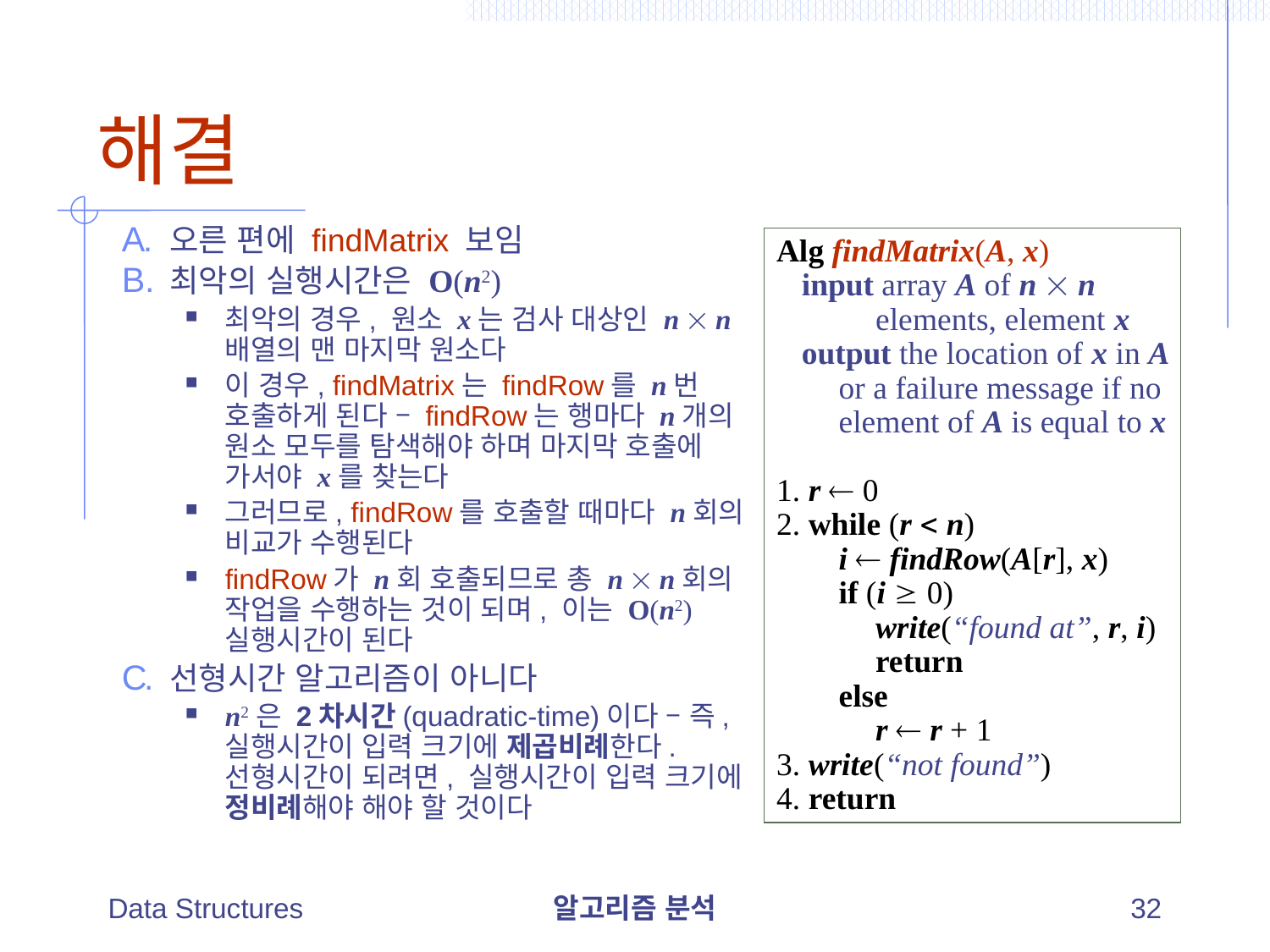

# 해결
오른 편에 findMatrix 보임
최악의 실행시간은 O(n2)
최악의 경우, 원소 x는 검사 대상인 n × n 배열의 맨 마지막 원소다
이 경우, findMatrix는 findRow를 n번 호출하게 된다 – findRow는 행마다 n개의 원소 모두를 탐색해야 하며 마지막 호출에 가서야 x를 찾는다
그러므로, findRow를 호출할 때마다 n회의 비교가 수행된다
findRow가 n회 호출되므로 총 n × n회의 작업을 수행하는 것이 되며, 이는 O(n2) 실행시간이 된다
선형시간 알고리즘이 아니다
n2은 2차시간(quadratic-time)이다 – 즉, 실행시간이 입력 크기에 제곱비례한다. 선형시간이 되려면, 실행시간이 입력 크기에 정비례해야 해야 할 것이다
Alg findMatrix(A, x)
	input array A of n × n 				elements, element x
	output the location of x in A 		or a failure message if no 		element of A is equal to x

1. r ← 0
2. while (r < n)
		i ← findRow(A[r], x)
		if (i ≥ 0)
			write(“found at”, r, i)
			return
		else
			r ← r + 1
3. write(“not found”)
4. return
Data Structures
알고리즘 분석
32